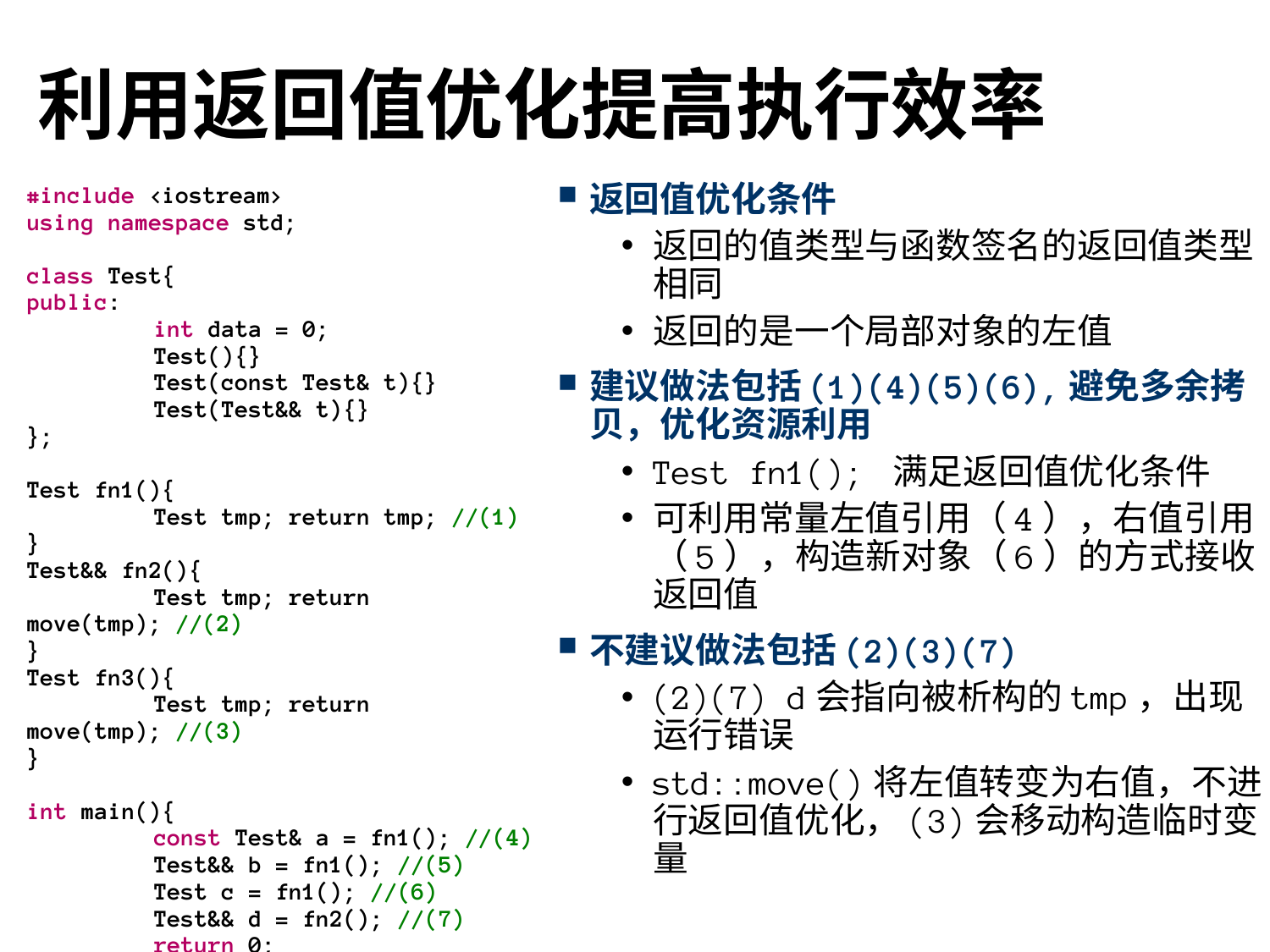

# 利用返回值优化提高执行效率
返回值优化条件
返回的值类型与函数签名的返回值类型相同
返回的是一个局部对象的左值
建议做法包括(1)(4)(5)(6),避免多余拷贝，优化资源利用
Test fn1(); 满足返回值优化条件
可利用常量左值引用（4），右值引用（5），构造新对象（6）的方式接收返回值
不建议做法包括(2)(3)(7)
(2)(7) d会指向被析构的tmp，出现运行错误
std::move()将左值转变为右值，不进行返回值优化，(3)会移动构造临时变量
#include <iostream>
using namespace std;

class Test{
public:
	int data = 0;
	Test(){}
	Test(const Test& t){}
	Test(Test&& t){}
};

Test fn1(){
	Test tmp; return tmp; //(1)
}
Test&& fn2(){
	Test tmp; return move(tmp); //(2)
}
Test fn3(){
	Test tmp; return move(tmp); //(3)
}

int main(){
	const Test& a = fn1(); //(4)
	Test&& b = fn1(); //(5)
	Test c = fn1(); //(6)
	Test&& d = fn2(); //(7)
	return 0;
}